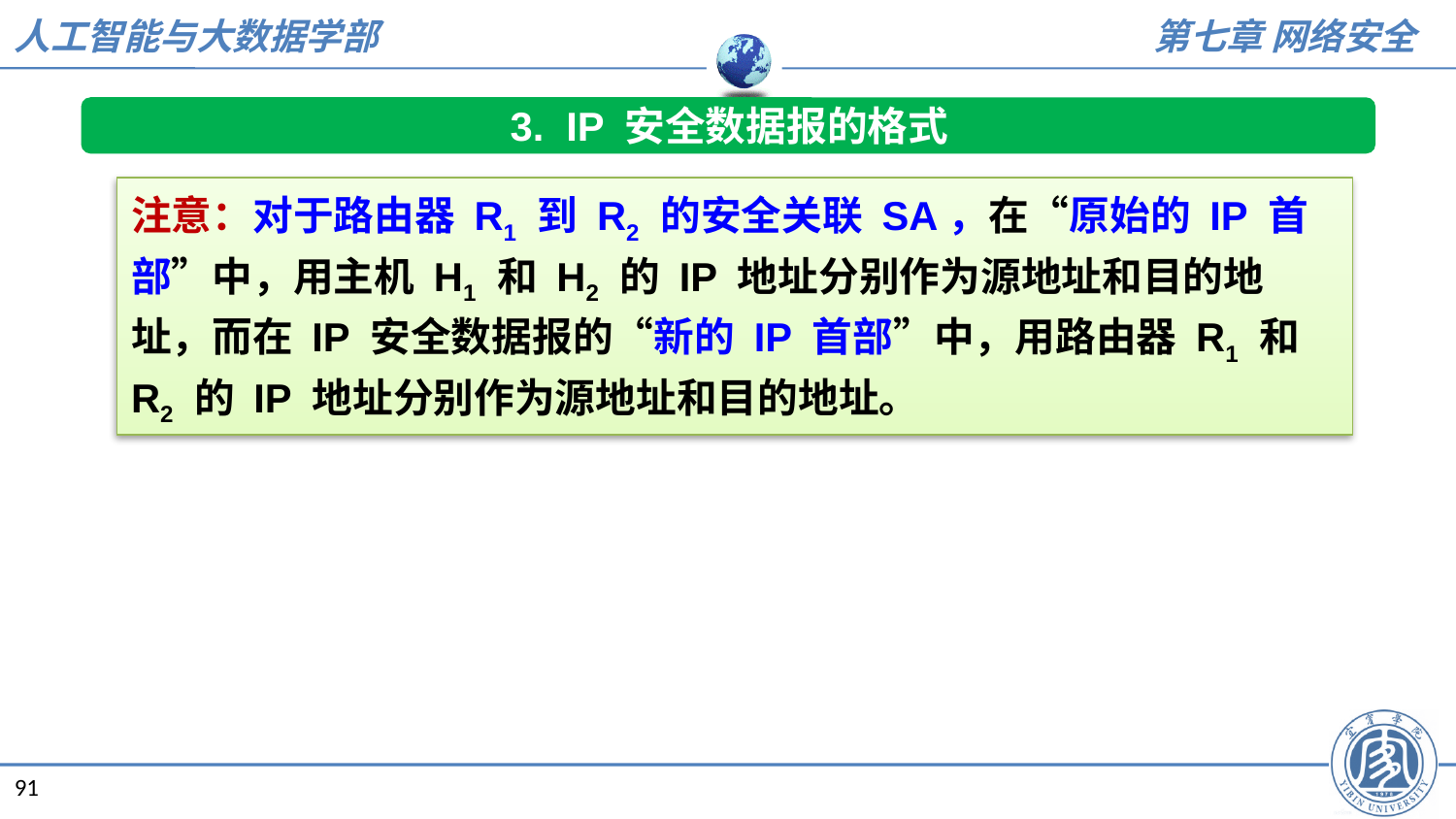

3.  IP 安全数据报的格式

注意：对于路由器 R1 到 R2 的安全关联 SA，在“原始的 IP 首部”中，用主机 H1 和 H2 的 IP 地址分别作为源地址和目的地址，而在 IP 安全数据报的“新的 IP 首部”中，用路由器 R1 和 R2 的 IP 地址分别作为源地址和目的地址。
91